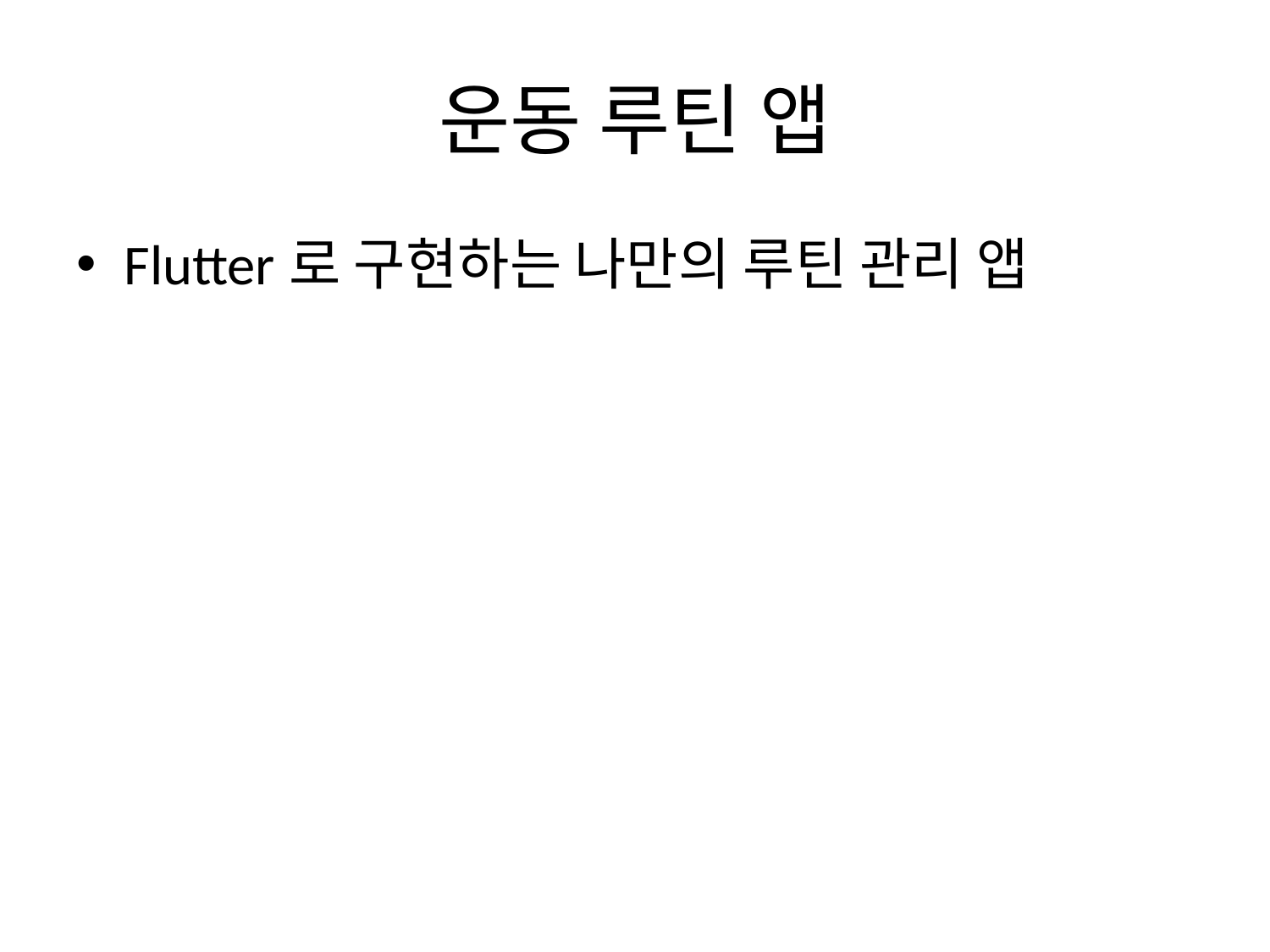

# 운동 루틴 앱
Flutter로 구현하는 나만의 루틴 관리 앱